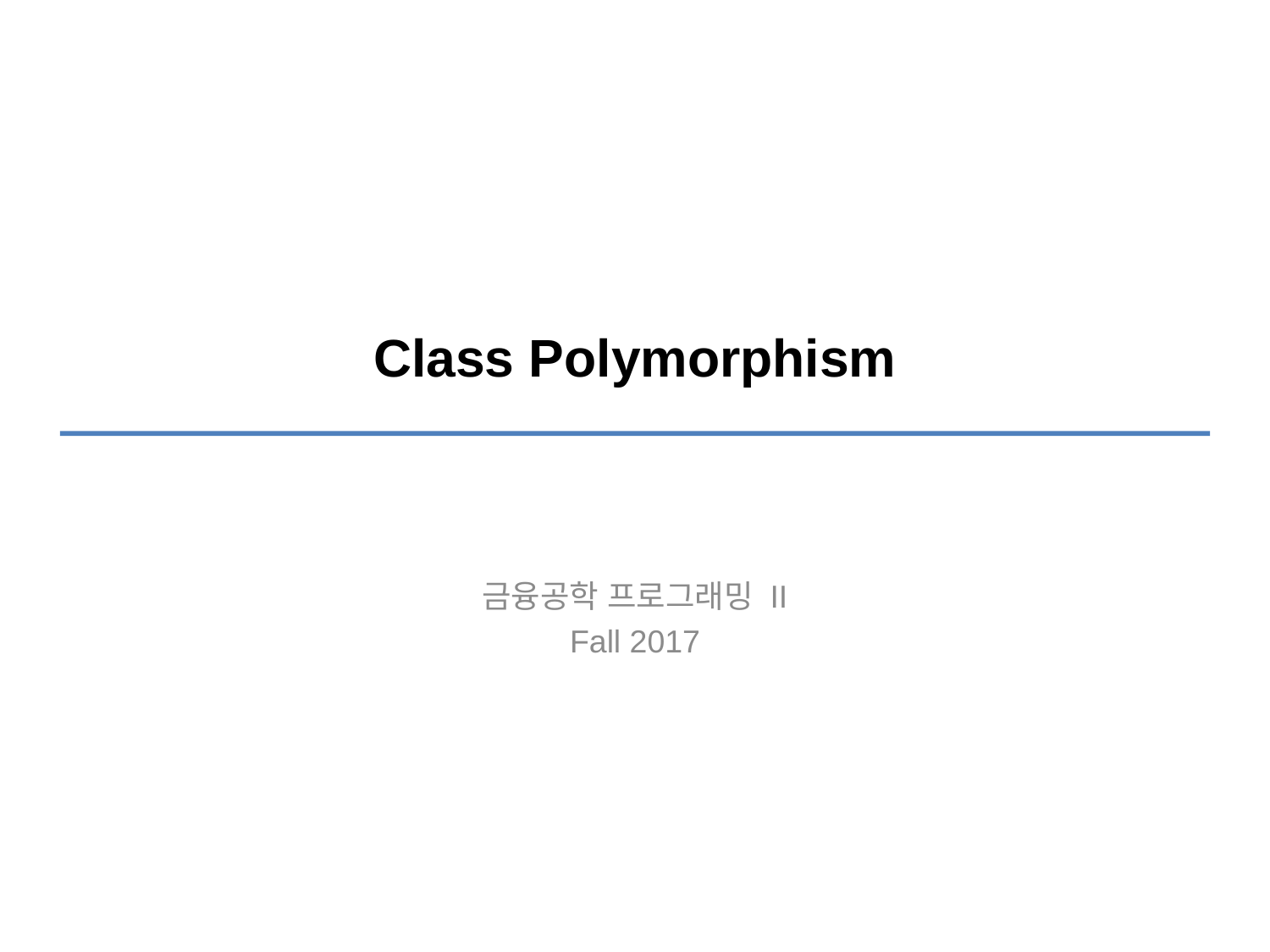

# Class Polymorphism

금융공학 프로그래밍 II
Fall 2017